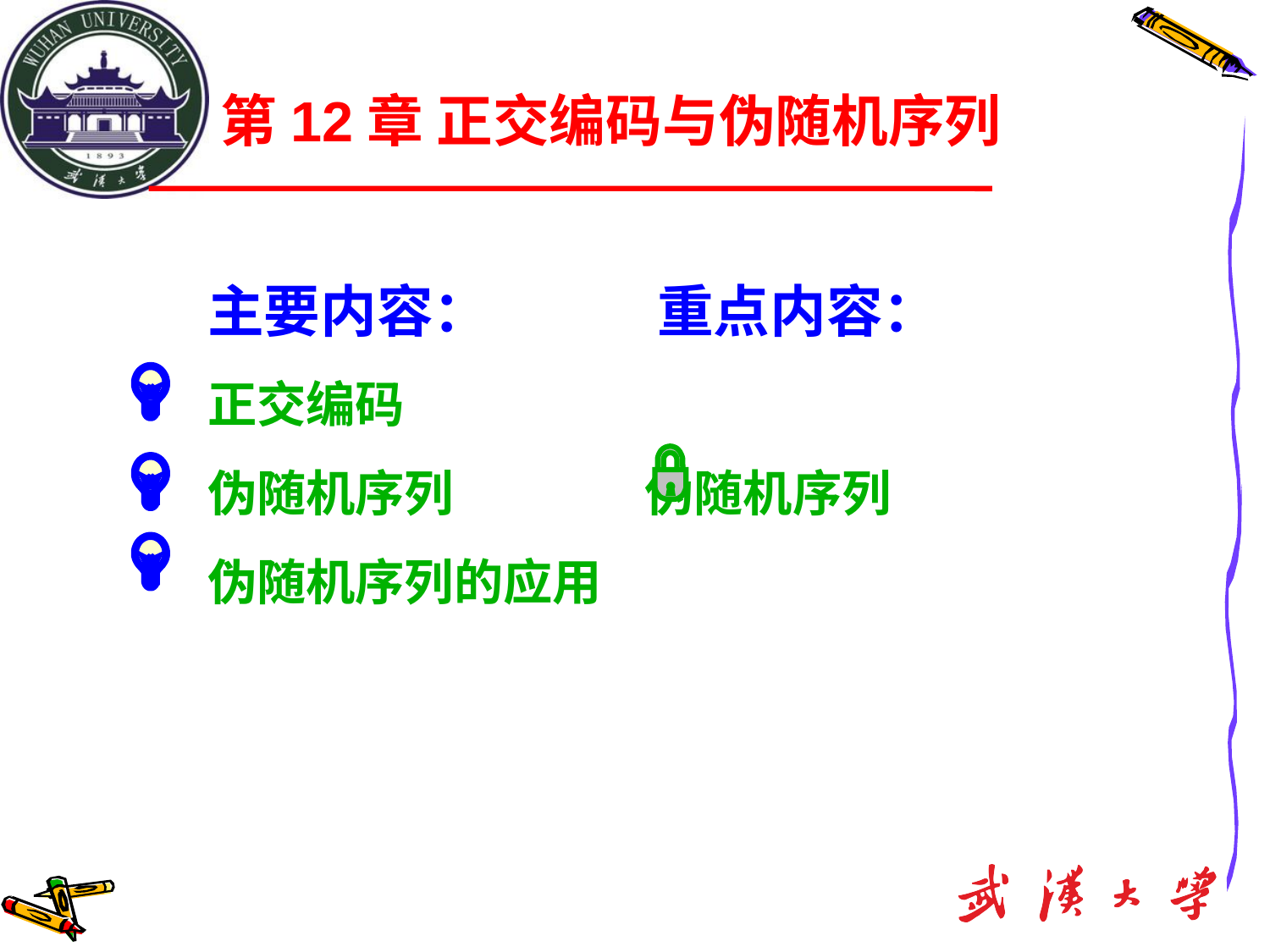

第12章 正交编码与伪随机序列
主要内容：             重点内容：
正交编码
伪随机序列                 伪随机序列
伪随机序列的应用